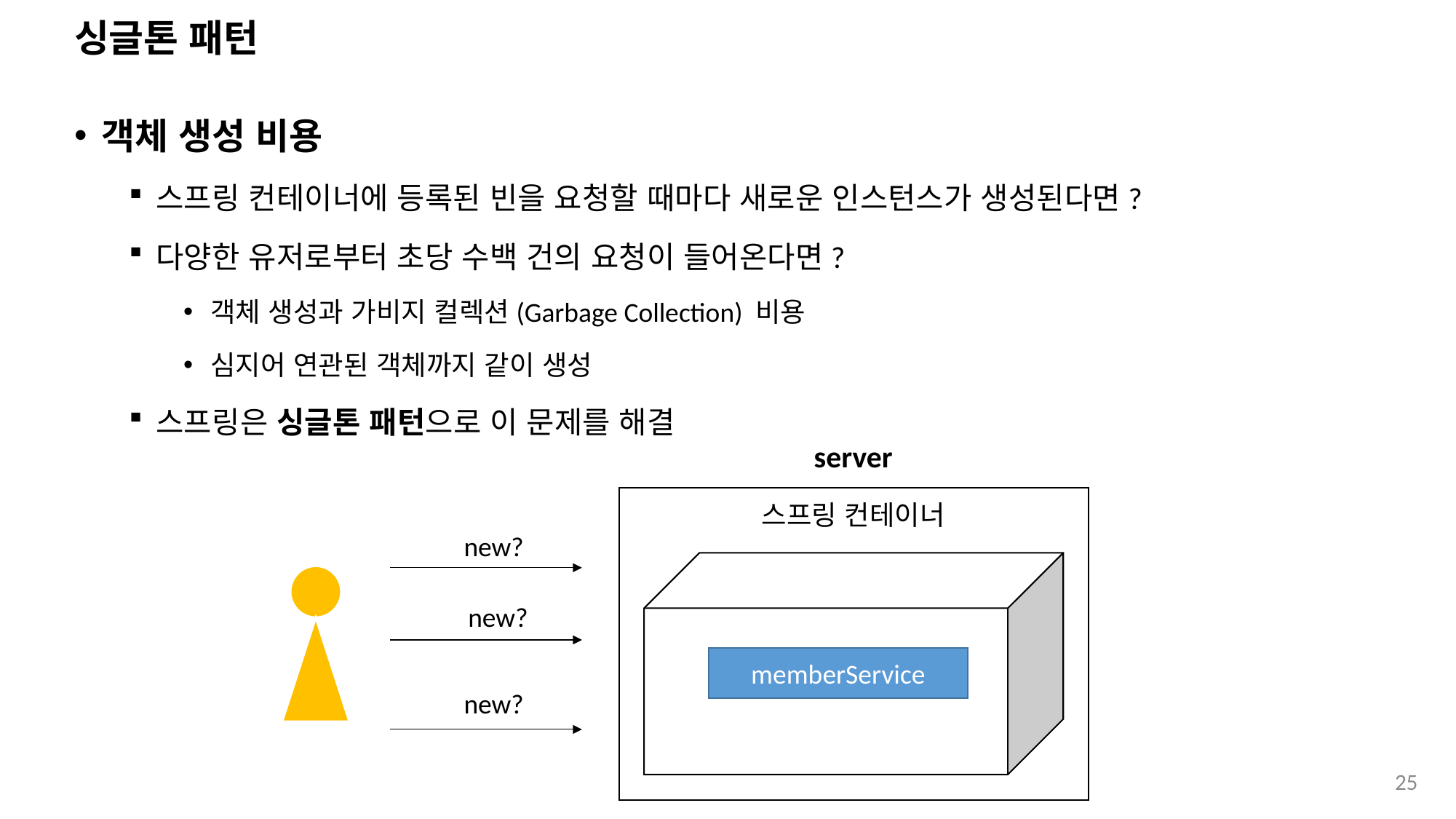

# 싱글톤 패턴
객체 생성 비용
스프링 컨테이너에 등록된 빈을 요청할 때마다 새로운 인스턴스가 생성된다면?
다양한 유저로부터 초당 수백 건의 요청이 들어온다면?
객체 생성과 가비지 컬렉션(Garbage Collection) 비용
심지어 연관된 객체까지 같이 생성
스프링은 싱글톤 패턴으로 이 문제를 해결

server

스프링 컨테이너
new?

new?

memberService
new?
25